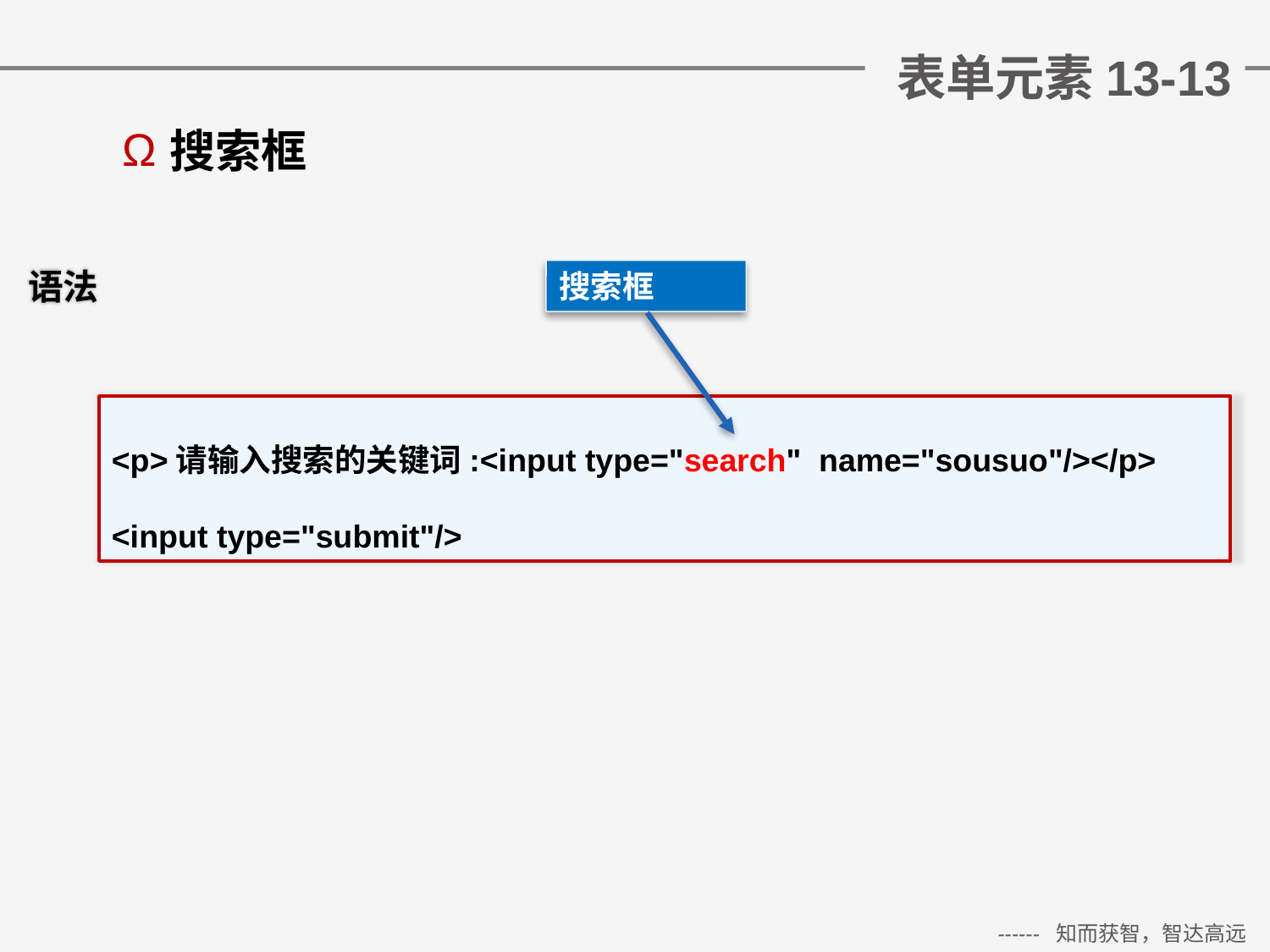

# 表单元素13-13
搜索框
语法
搜索框
<p>请输入搜索的关键词:<input type="search"  name="sousuo"/></p>
<input type="submit"/>